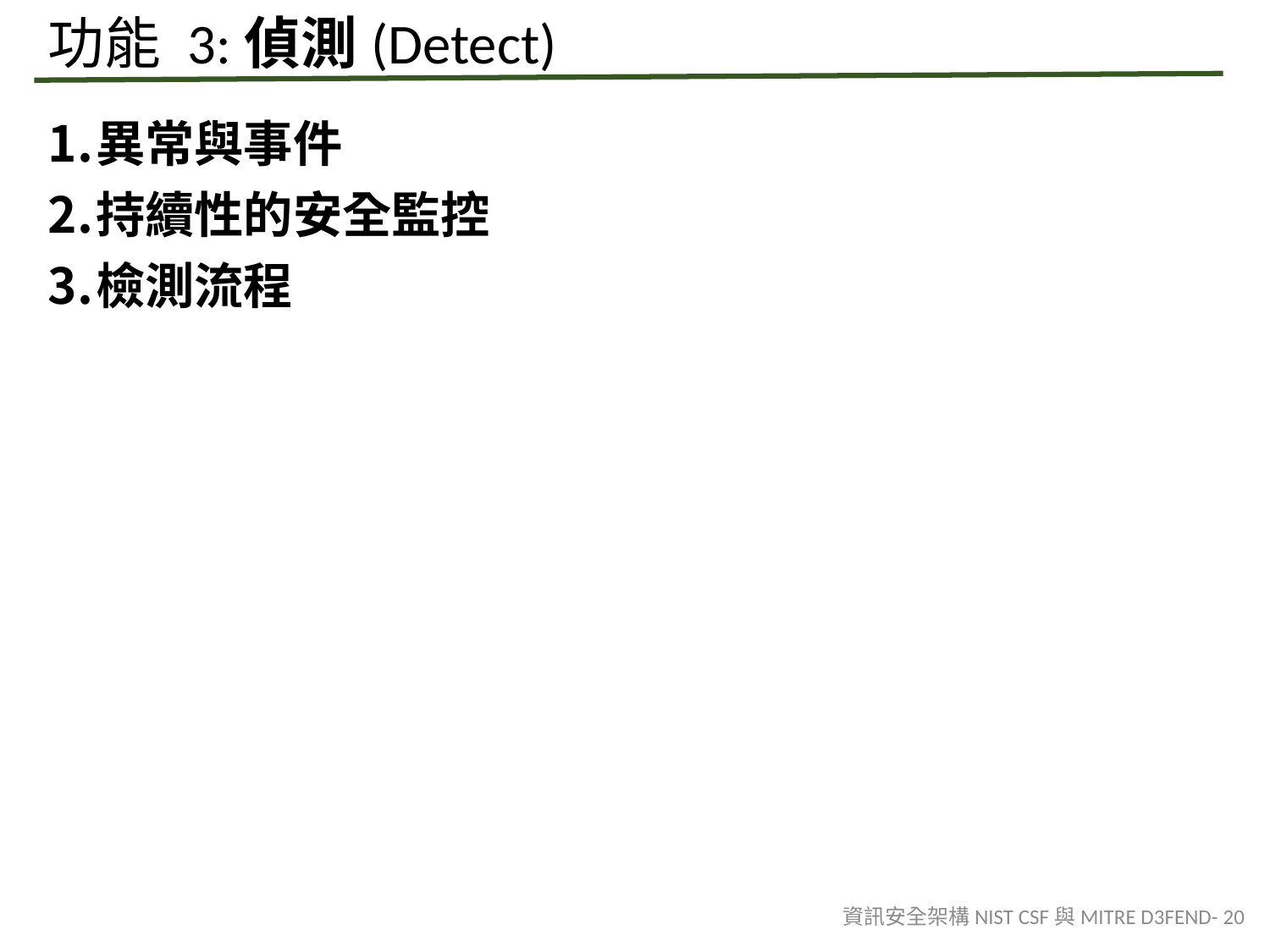

# 功能 3:偵測(Detect)
異常與事件
持續性的安全監控
檢測流程

資訊安全架構NIST CSF與MITRE D3FEND- 20